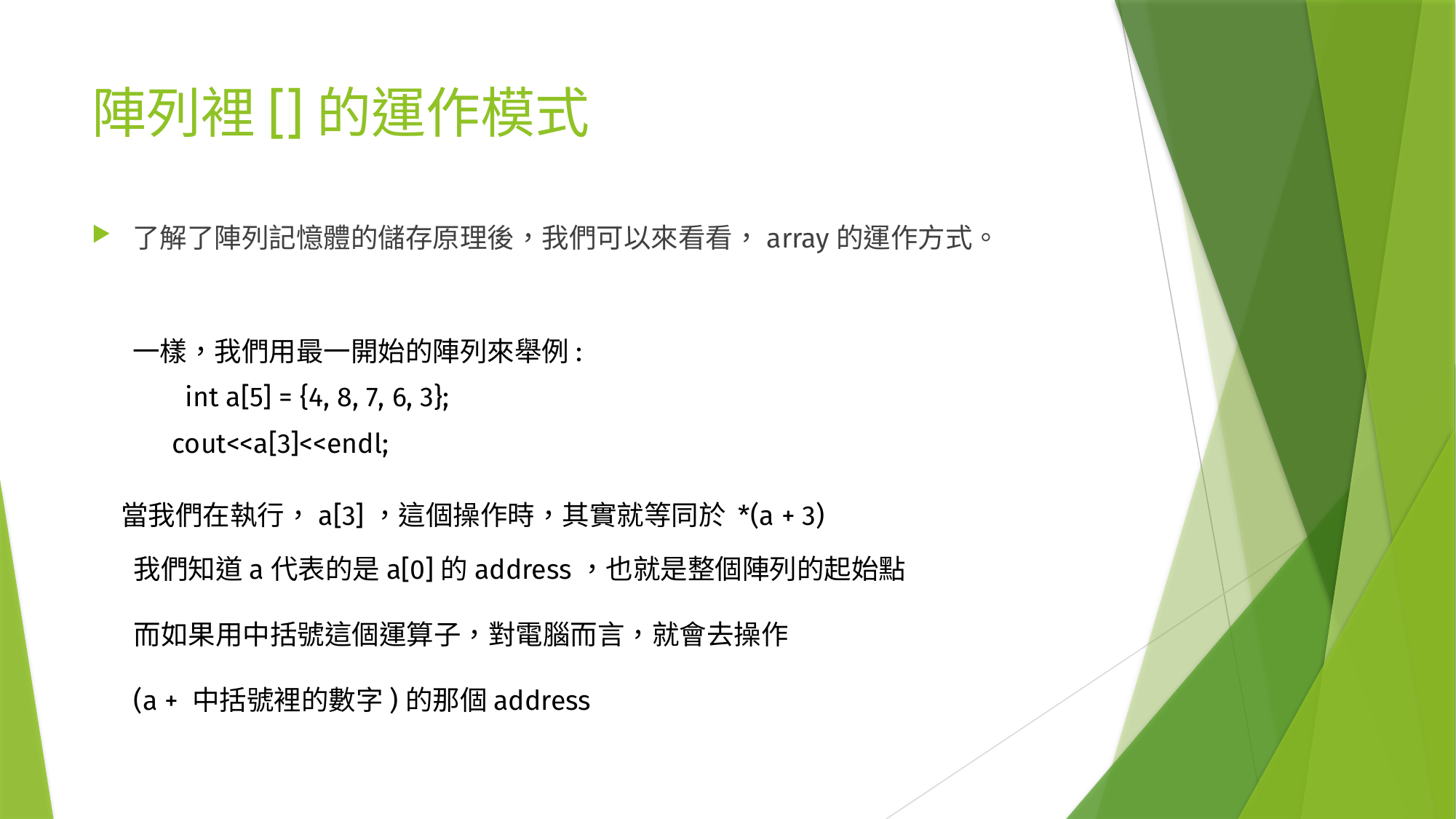

# 陣列裡[]的運作模式
了解了陣列記憶體的儲存原理後，我們可以來看看，array的運作方式。
一樣，我們用最一開始的陣列來舉例:
int a[5] = {4, 8, 7, 6, 3};
cout<<a[3]<<endl;
當我們在執行，a[3]，這個操作時，其實就等同於 *(a + 3)
我們知道a代表的是a[0]的address，也就是整個陣列的起始點

而如果用中括號這個運算子，對電腦而言，就會去操作

(a + 中括號裡的數字)的那個address